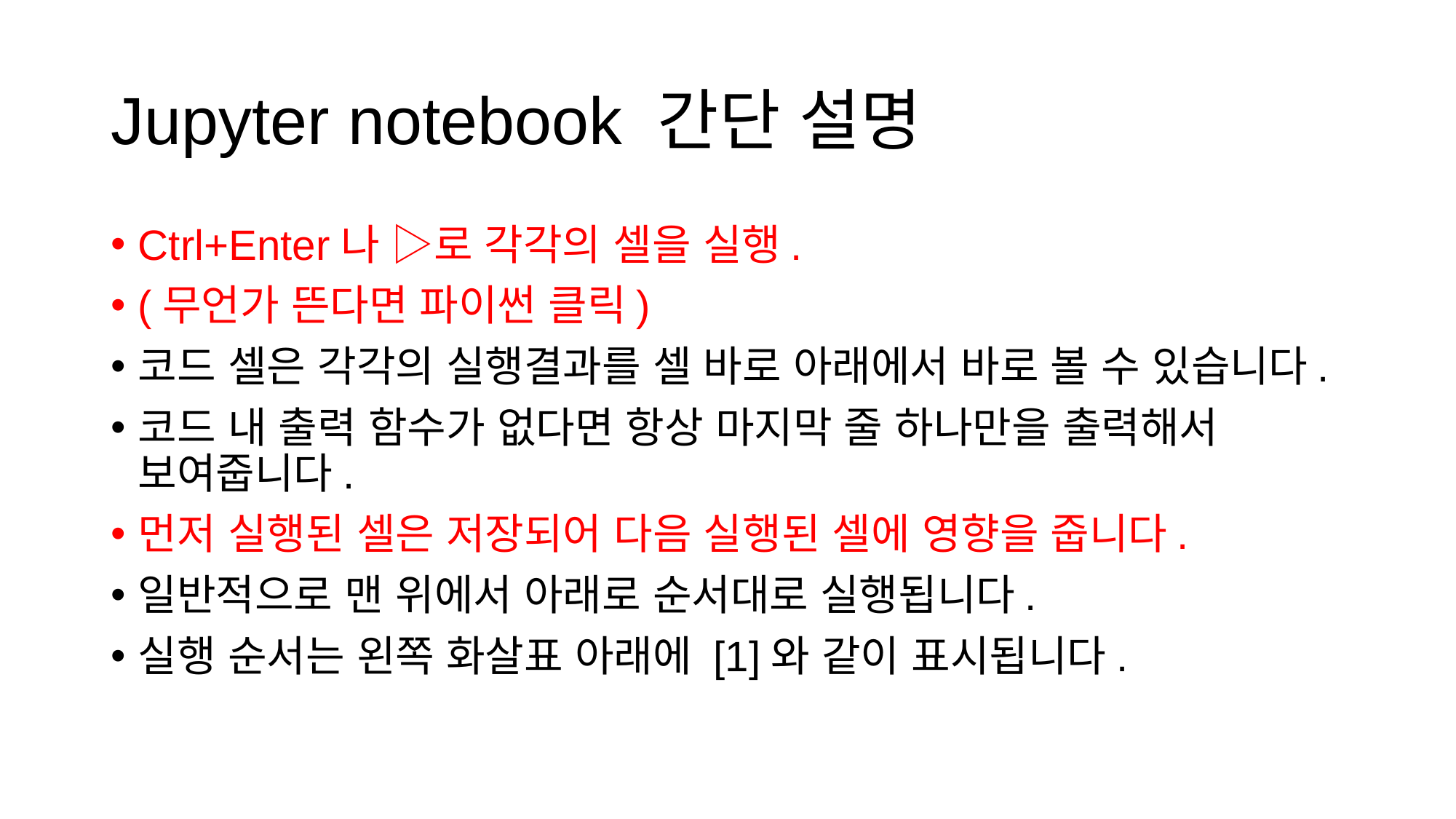

# Jupyter notebook 간단 설명
Ctrl+Enter나 ▷로 각각의 셀을 실행.
(무언가 뜬다면 파이썬 클릭)
코드 셀은 각각의 실행결과를 셀 바로 아래에서 바로 볼 수 있습니다.
코드 내 출력 함수가 없다면 항상 마지막 줄 하나만을 출력해서 보여줍니다.
먼저 실행된 셀은 저장되어 다음 실행된 셀에 영향을 줍니다.
일반적으로 맨 위에서 아래로 순서대로 실행됩니다.
실행 순서는 왼쪽 화살표 아래에 [1]와 같이 표시됩니다.